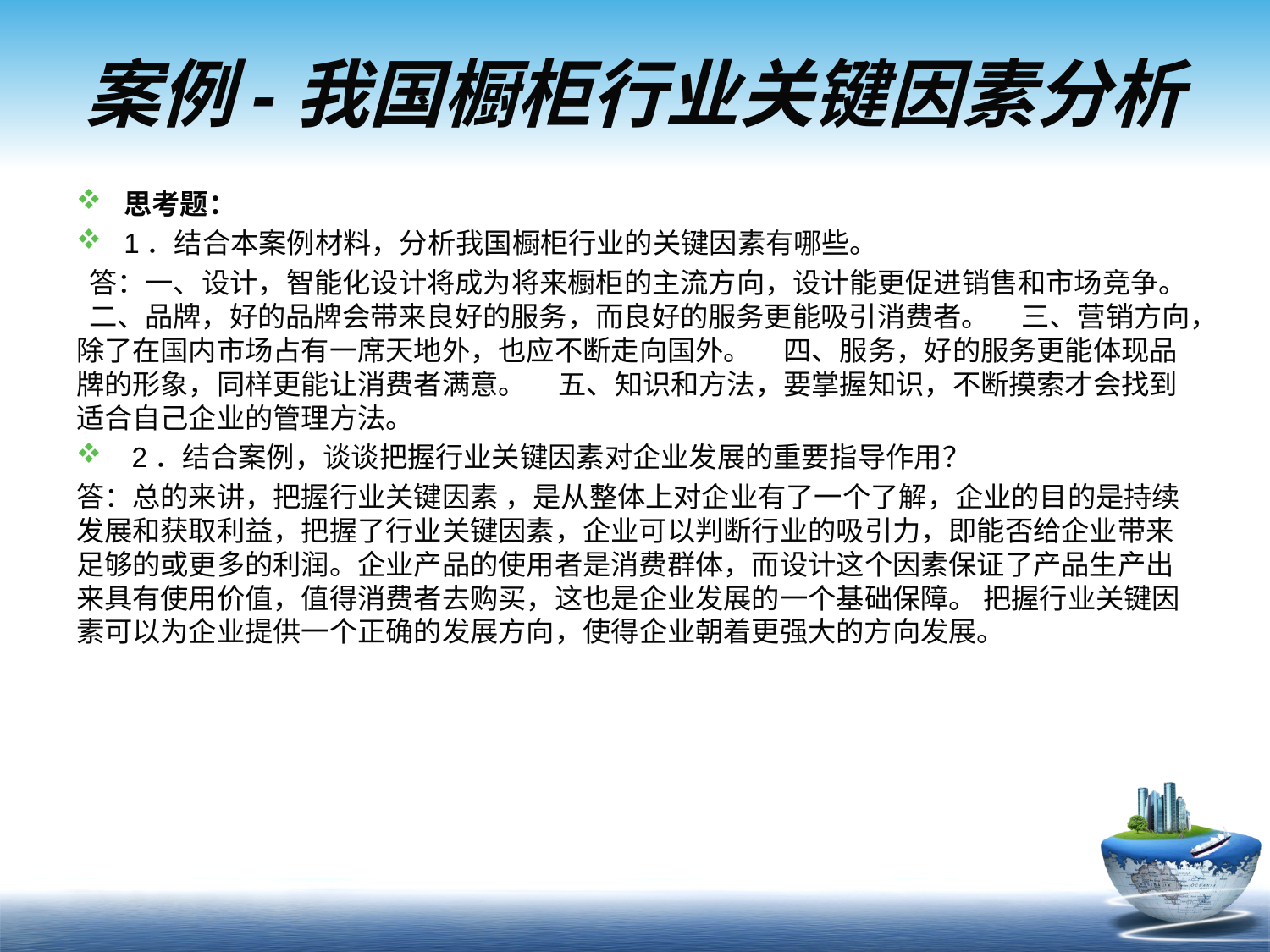

# 案例-我国橱柜行业关键因素分析
思考题：
1．结合本案例材料，分析我国橱柜行业的关键因素有哪些。
 答：一、设计，智能化设计将成为将来橱柜的主流方向，设计能更促进销售和市场竞争。   二、品牌，好的品牌会带来良好的服务，而良好的服务更能吸引消费者。     三、营销方向，除了在国内市场占有一席天地外，也应不断走向国外。     四、服务，好的服务更能体现品牌的形象，同样更能让消费者满意。     五、知识和方法，要掌握知识，不断摸索才会找到适合自己企业的管理方法。
 2．结合案例，谈谈把握行业关键因素对企业发展的重要指导作用？
答：总的来讲，把握行业关键因素 ，是从整体上对企业有了一个了解，企业的目的是持续发展和获取利益，把握了行业关键因素，企业可以判断行业的吸引力，即能否给企业带来足够的或更多的利润。企业产品的使用者是消费群体，而设计这个因素保证了产品生产出来具有使用价值，值得消费者去购买，这也是企业发展的一个基础保障。 把握行业关键因素可以为企业提供一个正确的发展方向，使得企业朝着更强大的方向发展。